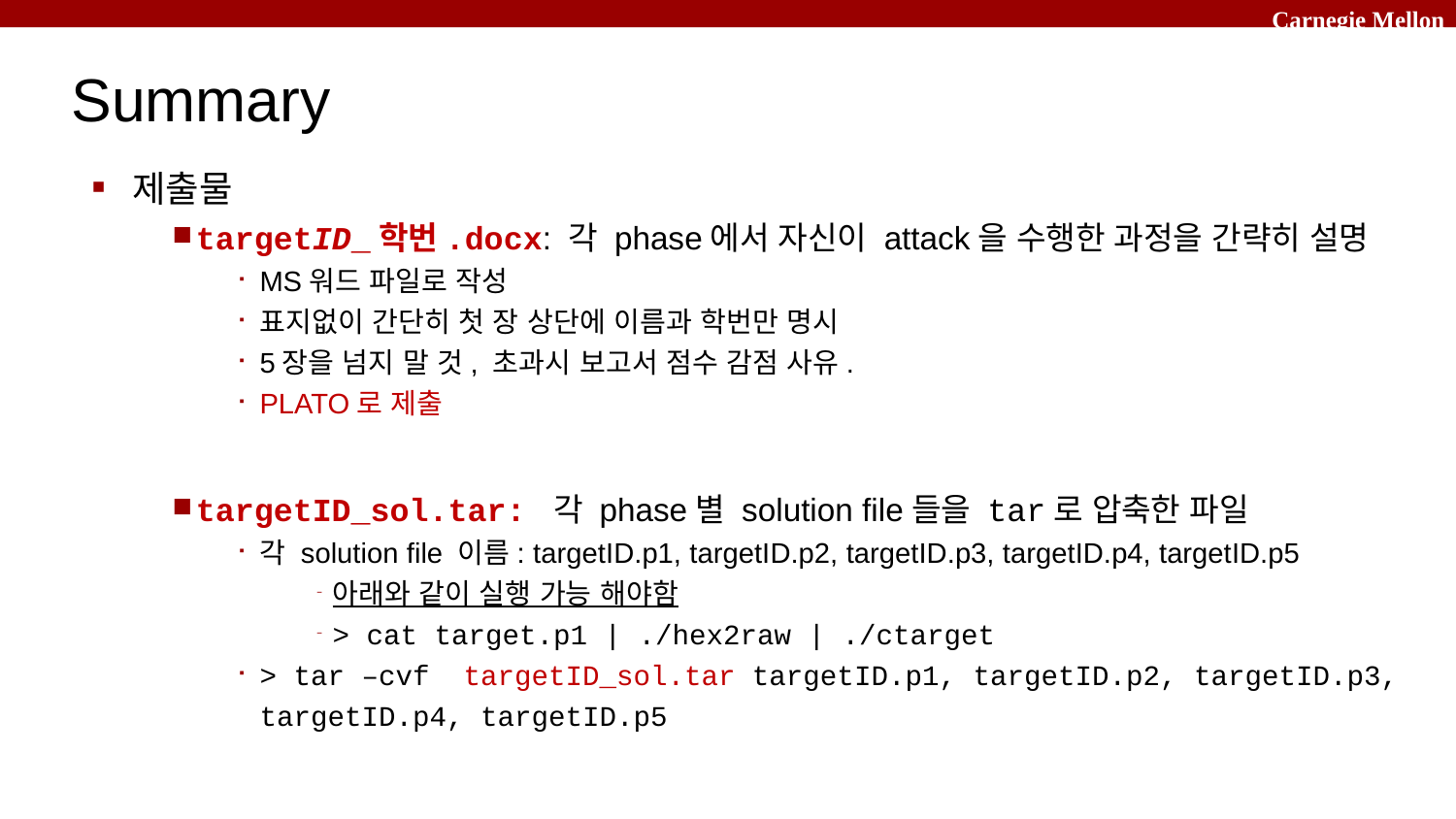

# Summary
제출물
targetID_학번.docx: 각 phase에서 자신이 attack을 수행한 과정을 간략히 설명
MS워드 파일로 작성
표지없이 간단히 첫 장 상단에 이름과 학번만 명시
5장을 넘지 말 것, 초과시 보고서 점수 감점 사유.
PLATO로 제출

targetID_sol.tar: 각 phase별 solution file들을 tar로 압축한 파일
각 solution file 이름: targetID.p1, targetID.p2, targetID.p3, targetID.p4, targetID.p5
아래와 같이 실행 가능 해야함
> cat target.p1 | ./hex2raw | ./ctarget
> tar –cvf  targetID_sol.tar targetID.p1, targetID.p2, targetID.p3, targetID.p4, targetID.p5

TargetID.p1